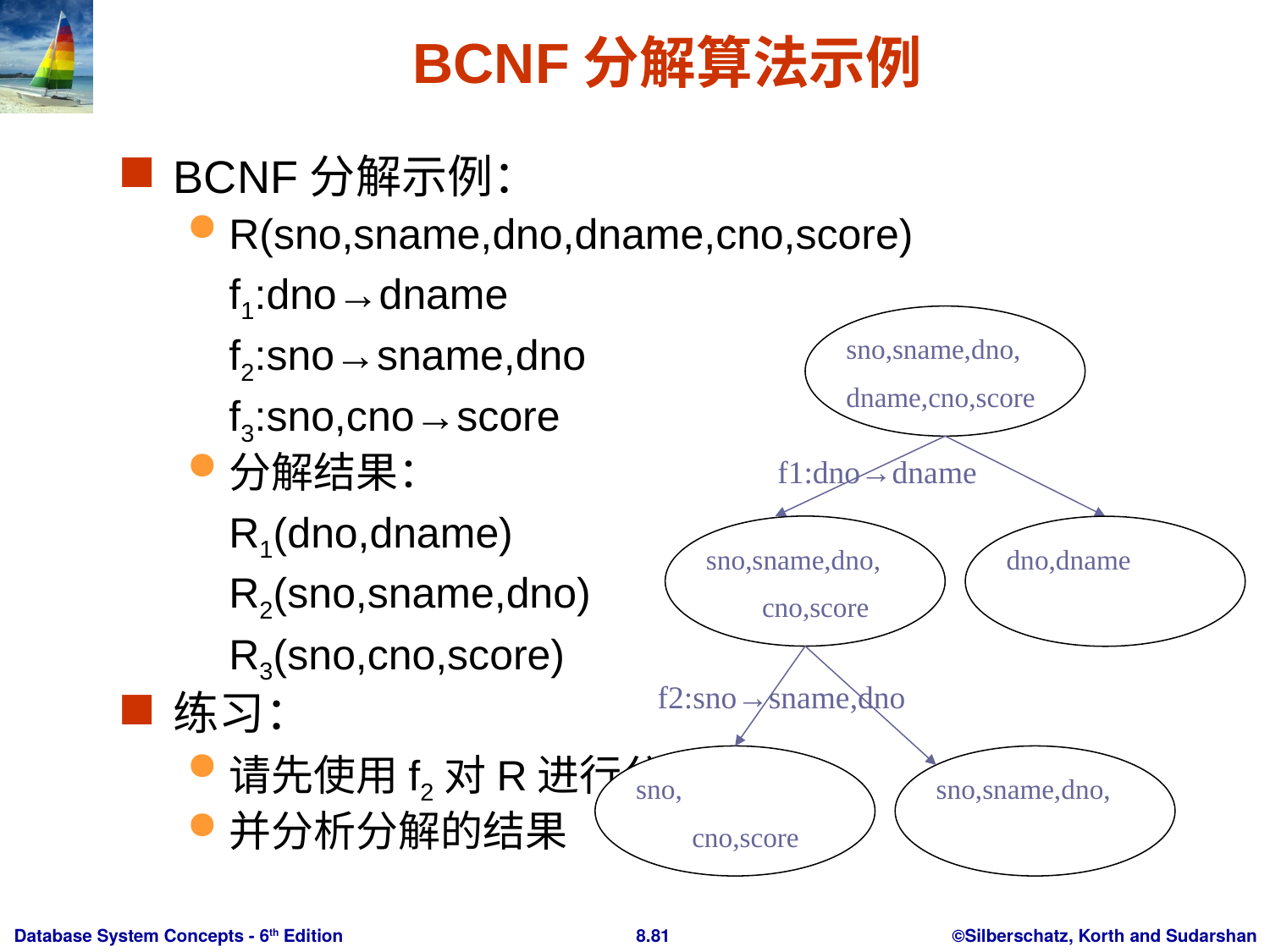

# BCNF分解算法示例
BCNF分解示例：
R(sno,sname,dno,dname,cno,score)
	f1:dno→dname
	f2:sno→sname,dno
	f3:sno,cno→score
分解结果：
	R1(dno,dname)
	R2(sno,sname,dno)
	R3(sno,cno,score)
练习：
请先使用f2对R进行分解
并分析分解的结果
sno,sname,dno,
dname,cno,score
f1:dno→dname
sno,sname,dno,
        cno,score
dno,dname
f2:sno→sname,dno
sno,
        cno,score
sno,sname,dno,